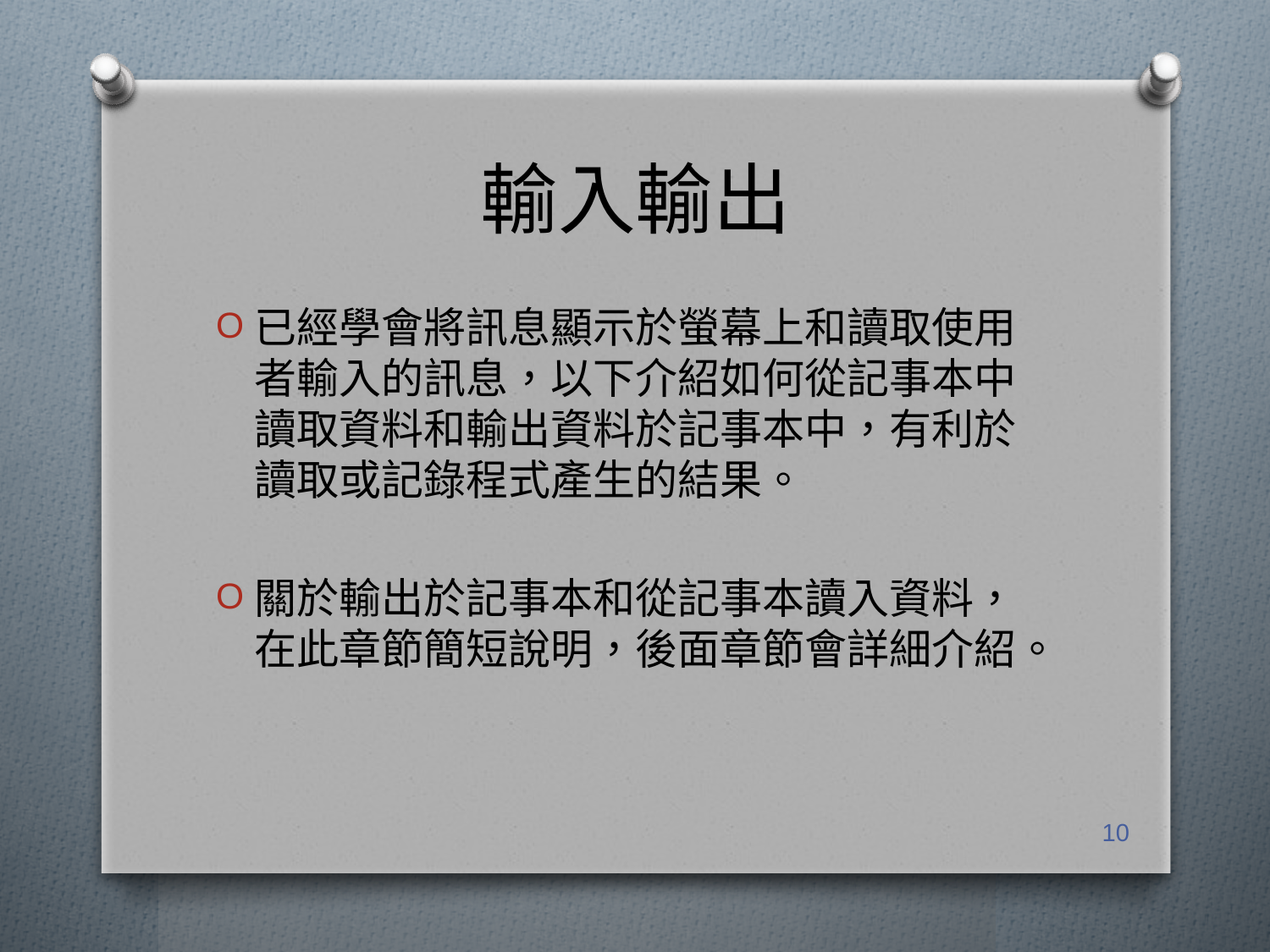

# 輸入輸出
已經學會將訊息顯示於螢幕上和讀取使用者輸入的訊息，以下介紹如何從記事本中讀取資料和輸出資料於記事本中，有利於讀取或記錄程式產生的結果。

關於輸出於記事本和從記事本讀入資料，在此章節簡短說明，後面章節會詳細介紹。
10